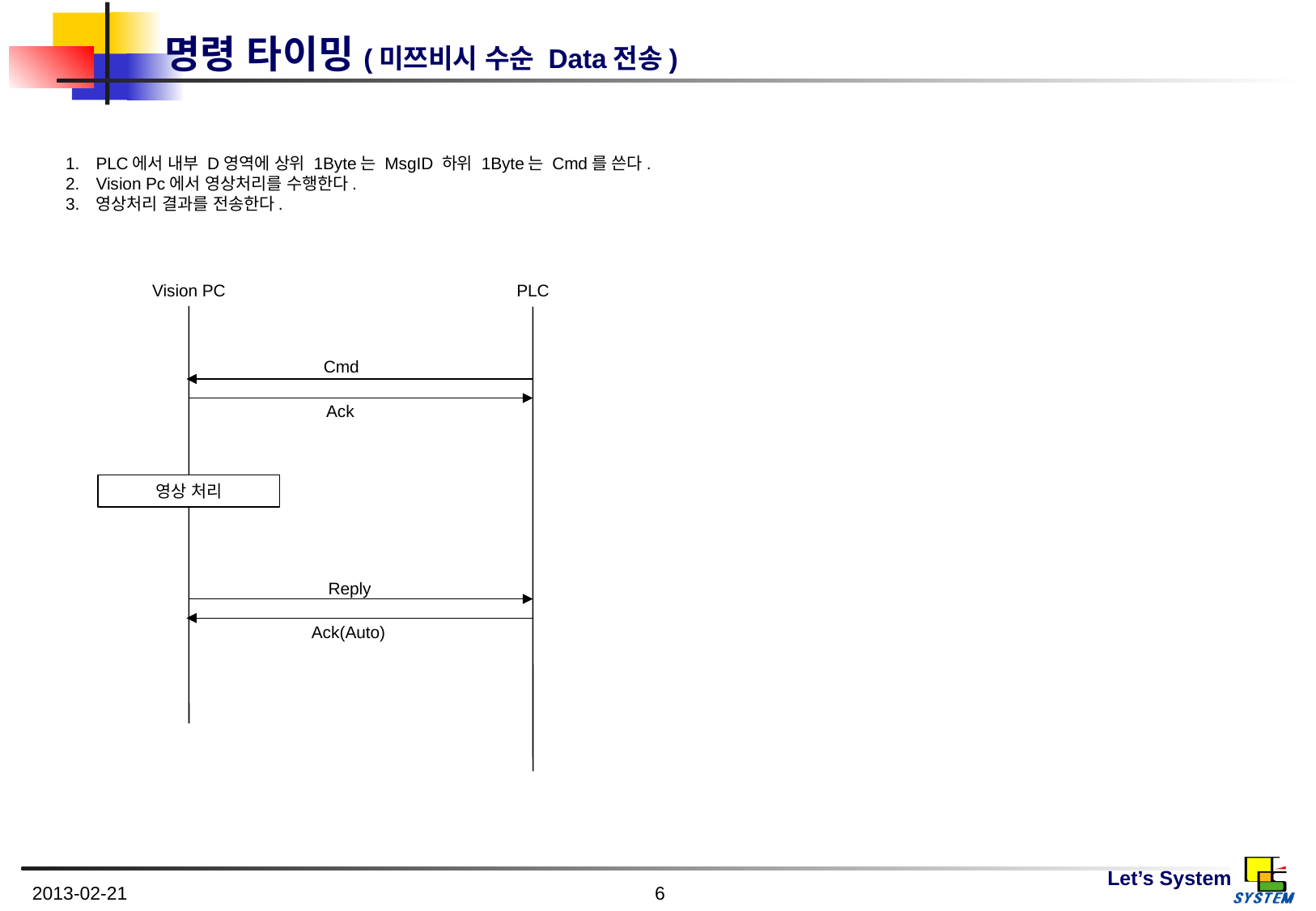

# 명령 타이밍(미쯔비시 수순 Data전송)
PLC에서 내부 D영역에 상위 1Byte는 MsgID 하위 1Byte는 Cmd를 쓴다.
Vision Pc에서 영상처리를 수행한다.
영상처리 결과를 전송한다.
Vision PC
PLC
Cmd
Ack
영상 처리
Reply
Ack(Auto)
2013-02-21
6